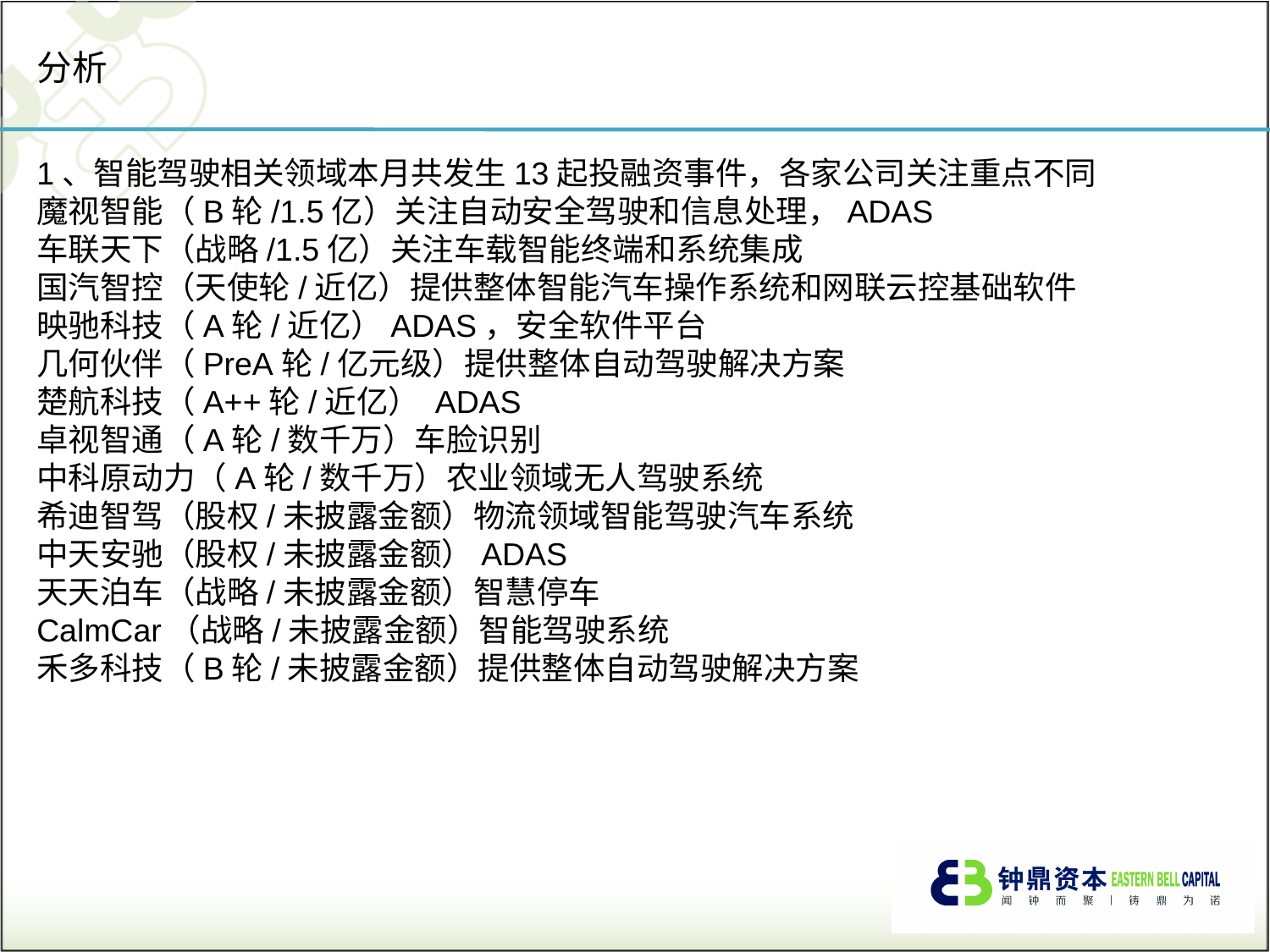

分析
1、智能驾驶相关领域本月共发生13起投融资事件，各家公司关注重点不同
魔视智能（B轮/1.5亿）关注自动安全驾驶和信息处理，ADAS
车联天下（战略/1.5亿）关注车载智能终端和系统集成
国汽智控（天使轮/近亿）提供整体智能汽车操作系统和网联云控基础软件
映驰科技（A轮/近亿）ADAS，安全软件平台
几何伙伴（PreA轮/亿元级）提供整体自动驾驶解决方案
楚航科技（A++轮/近亿） ADAS
卓视智通（A轮/数千万）车脸识别
中科原动力（A轮/数千万）农业领域无人驾驶系统
希迪智驾（股权/未披露金额）物流领域智能驾驶汽车系统
中天安驰（股权/未披露金额）ADAS
天天泊车（战略/未披露金额）智慧停车
CalmCar（战略/未披露金额）智能驾驶系统
禾多科技（B轮/未披露金额）提供整体自动驾驶解决方案